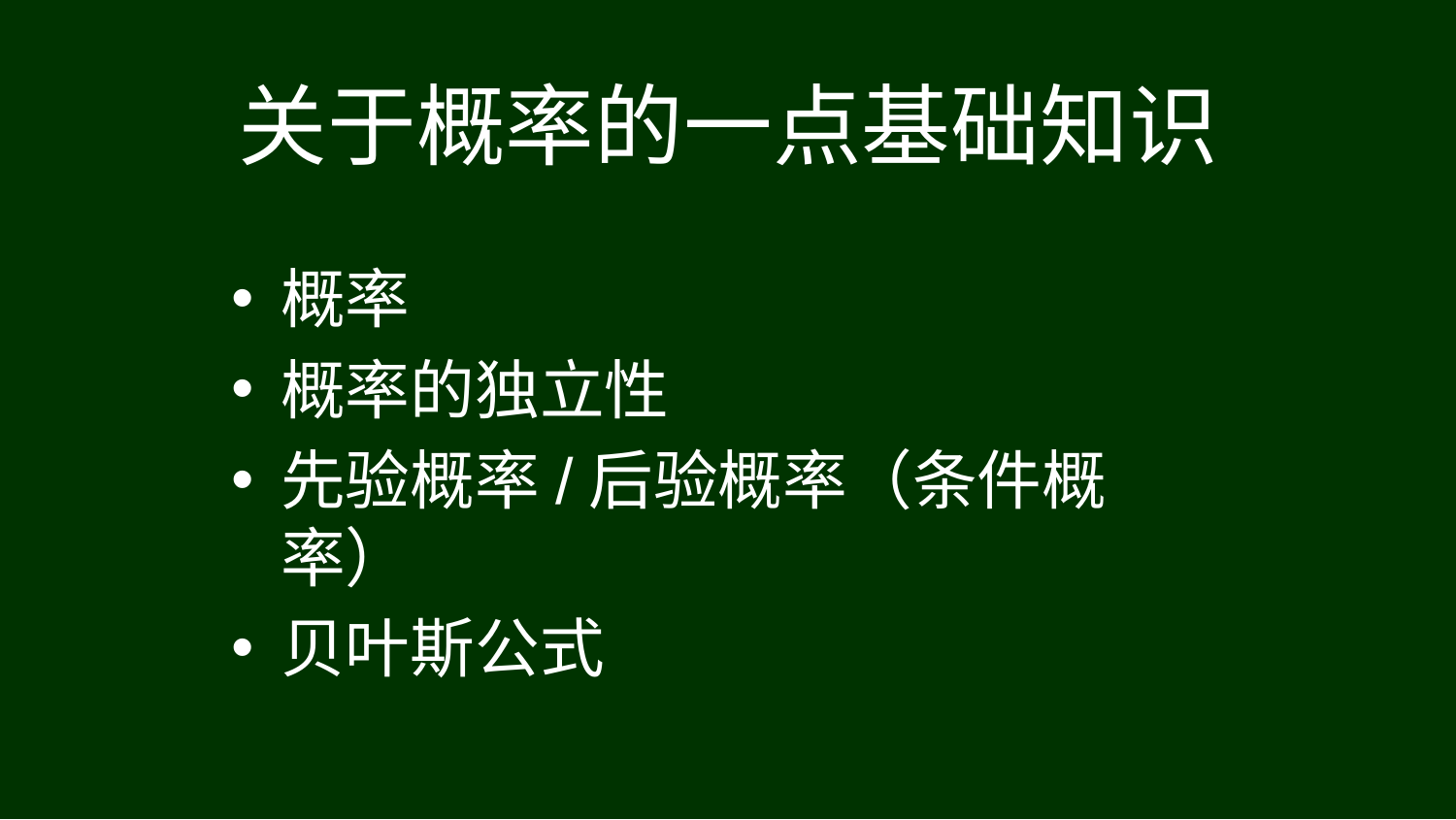

关于概率的一点基础知识
概率
概率的独立性
先验概率/后验概率（条件概率）
贝叶斯公式